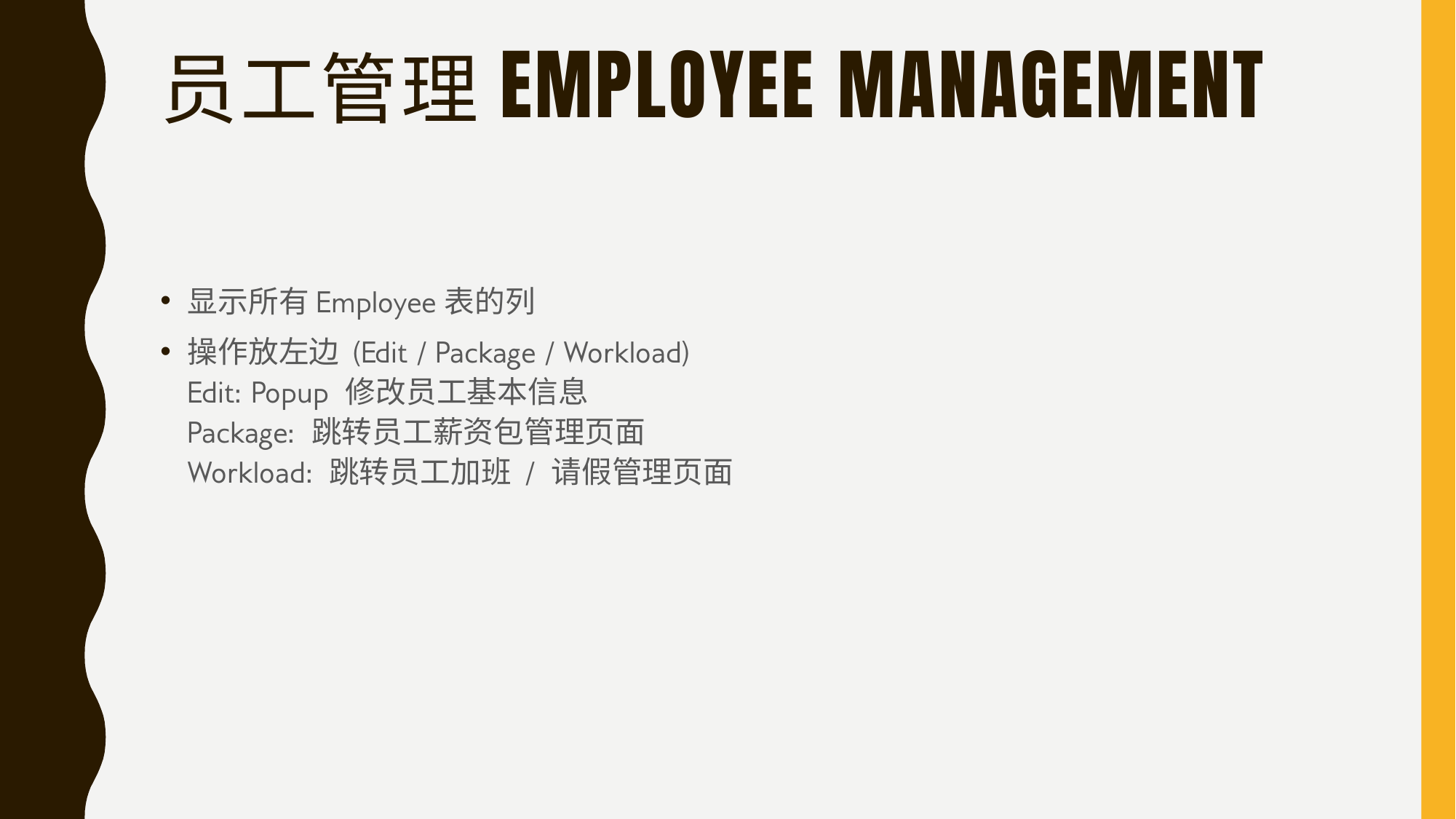

# 员工管理Employee management
显示所有Employee表的列
操作放左边 (Edit / Package / Workload)
Edit: Popup 修改员工基本信息
Package: 跳转员工薪资包管理页面
Workload: 跳转员工加班 / 请假管理页面